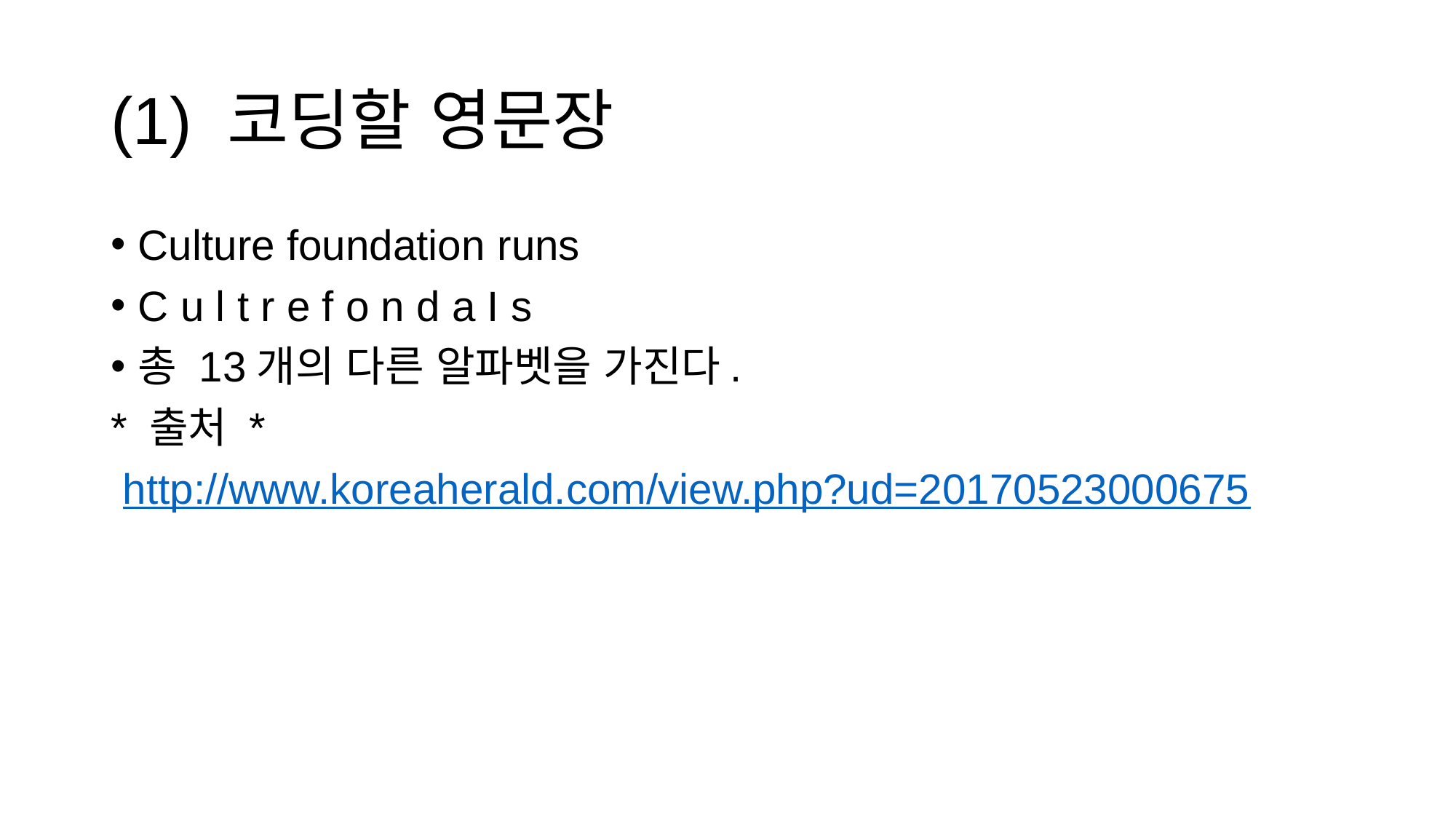

# (1) 코딩할 영문장
Culture foundation runs
C u l t r e f o n d a I s
총 13개의 다른 알파벳을 가진다.
* 출처 *
 http://www.koreaherald.com/view.php?ud=20170523000675